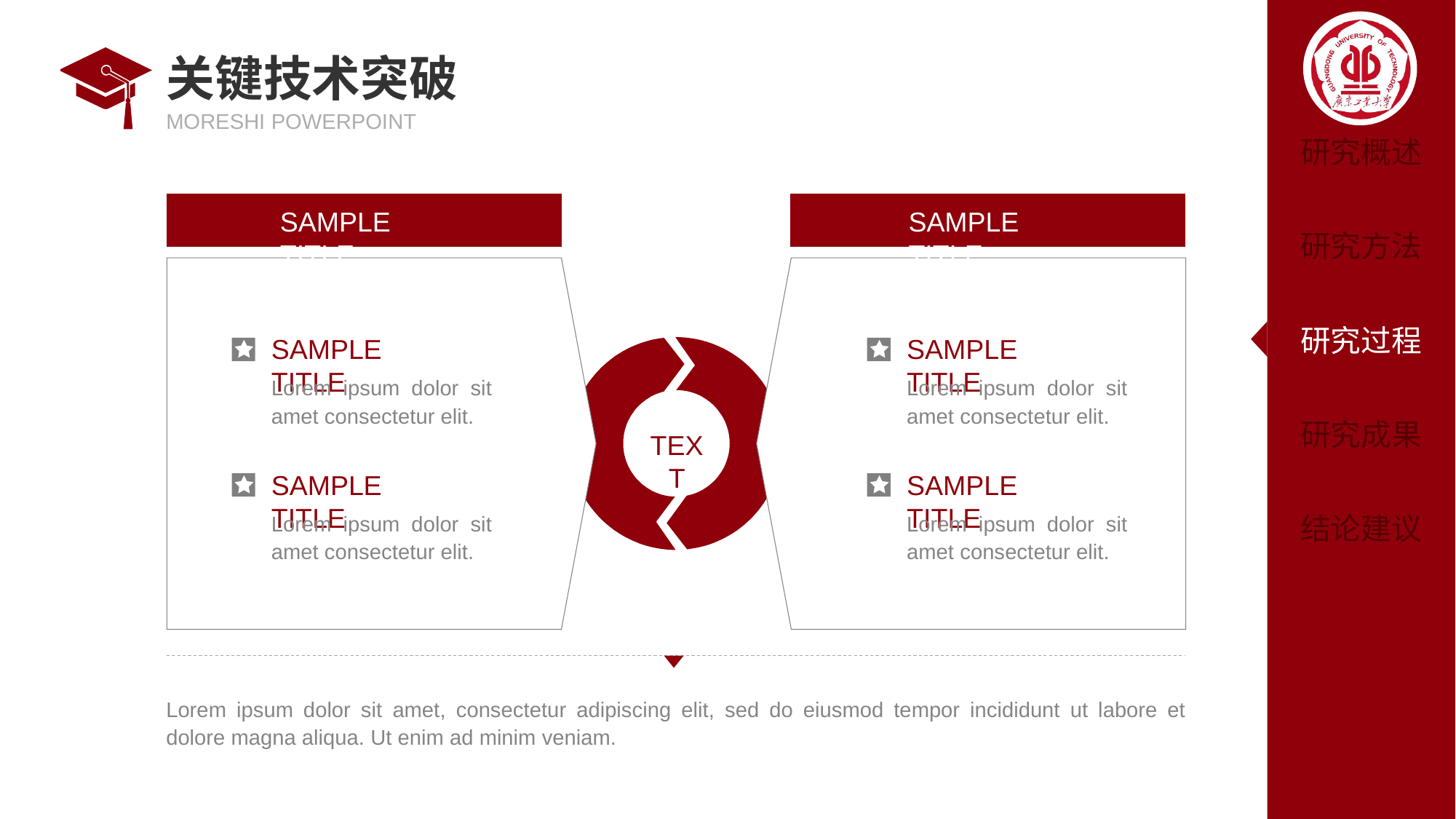

# 关键技术突破

SAMPLE TITLE
SAMPLE TITLE

SAMPLE TITLE
SAMPLE TITLE

Lorem ipsum dolor sit amet consectetur elit.
Lorem ipsum dolor sit amet consectetur elit.
TEXT
SAMPLE TITLE
SAMPLE TITLE

Lorem ipsum dolor sit amet consectetur elit.
Lorem ipsum dolor sit amet consectetur elit.

Lorem ipsum dolor sit amet, consectetur adipiscing elit, sed do eiusmod tempor incididunt ut labore et dolore magna aliqua. Ut enim ad minim veniam.